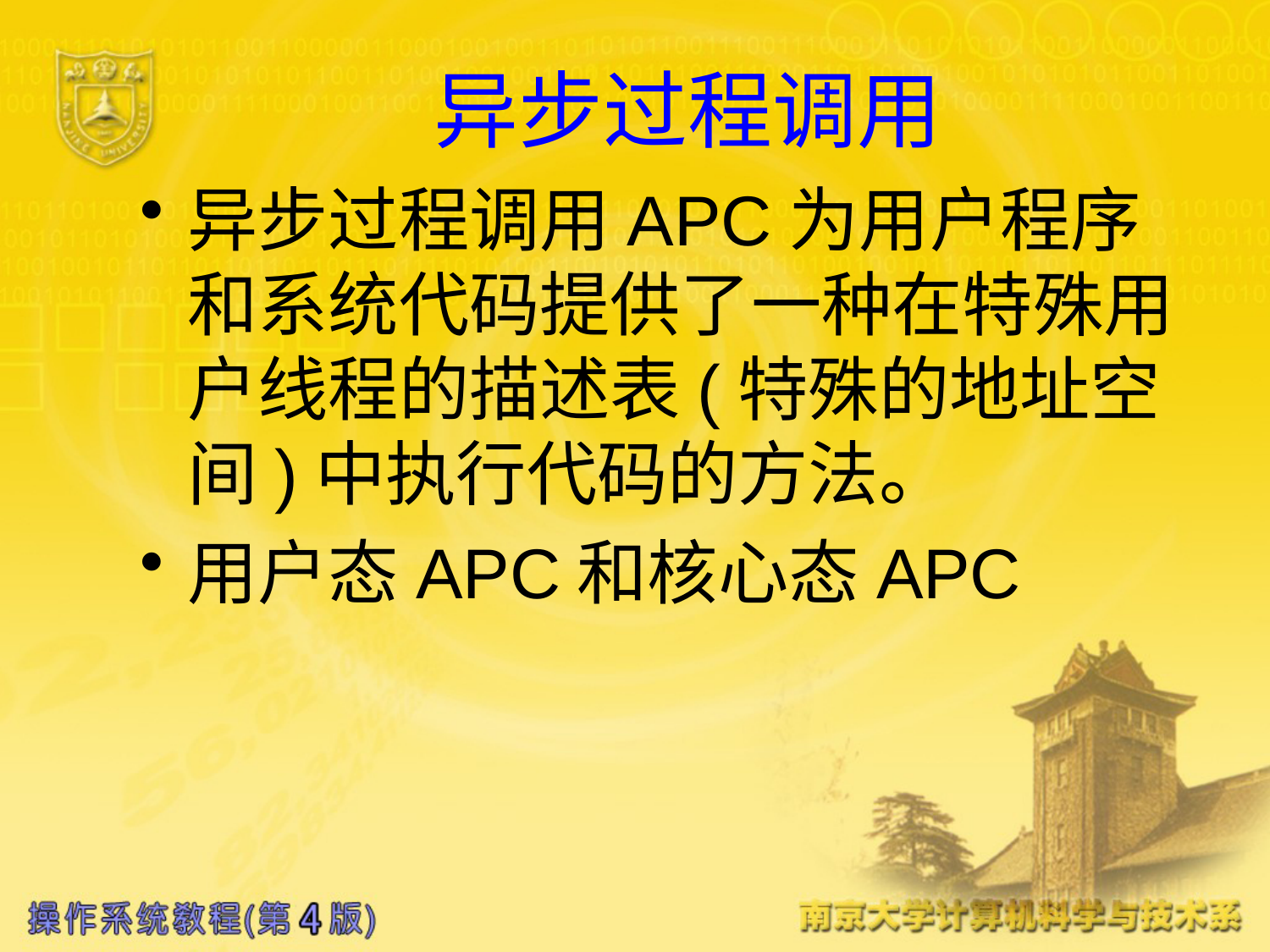

# 异步过程调用
异步过程调用APC为用户程序和系统代码提供了一种在特殊用户线程的描述表(特殊的地址空间)中执行代码的方法。
用户态APC和核心态APC